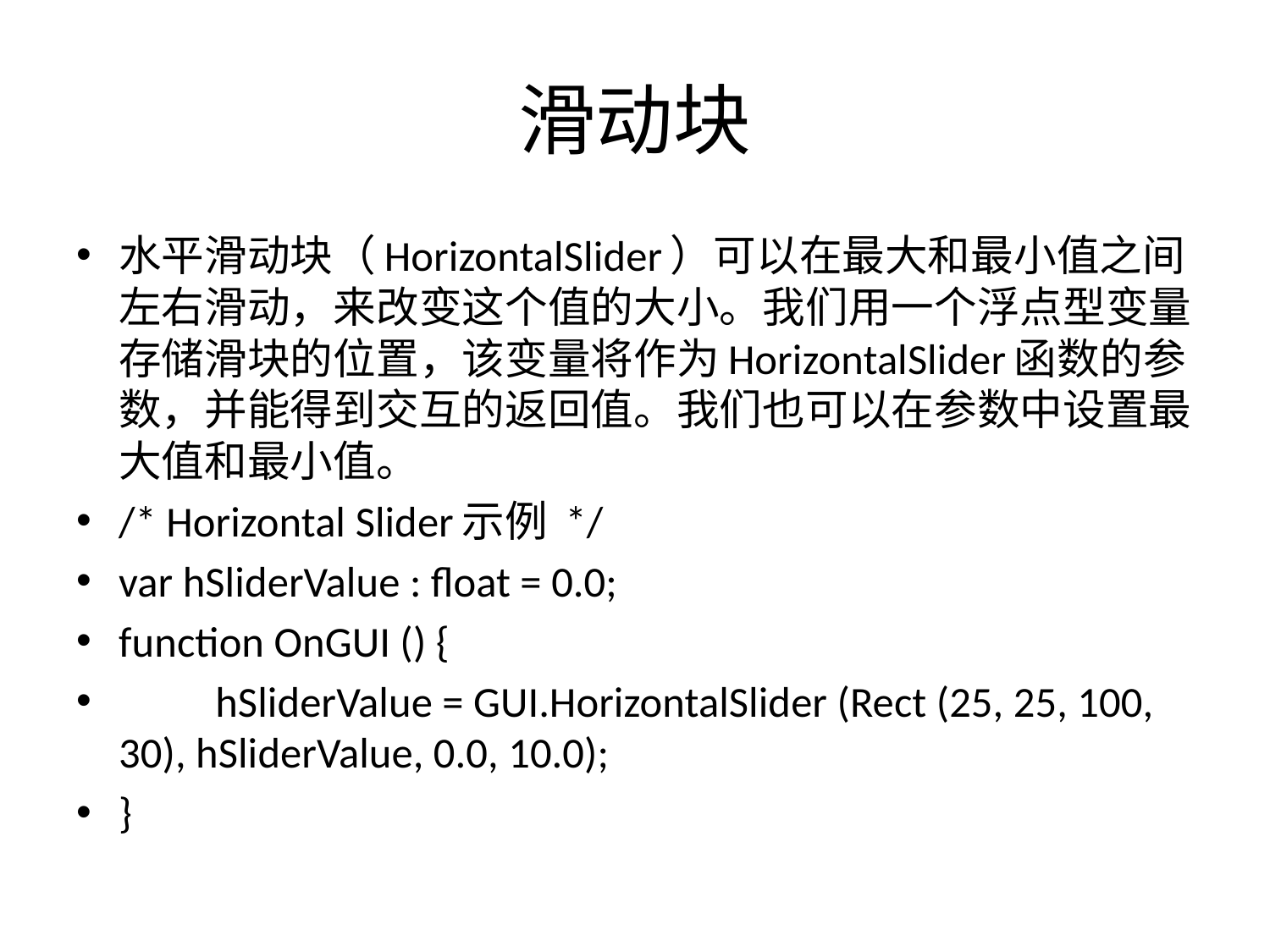

# 滑动块
水平滑动块（HorizontalSlider）可以在最大和最小值之间左右滑动，来改变这个值的大小。我们用一个浮点型变量存储滑块的位置，该变量将作为HorizontalSlider函数的参数，并能得到交互的返回值。我们也可以在参数中设置最大值和最小值。
/* Horizontal Slider示例 */
var hSliderValue : float = 0.0;
function OnGUI () {
	hSliderValue = GUI.HorizontalSlider (Rect (25, 25, 100, 30), hSliderValue, 0.0, 10.0);
}